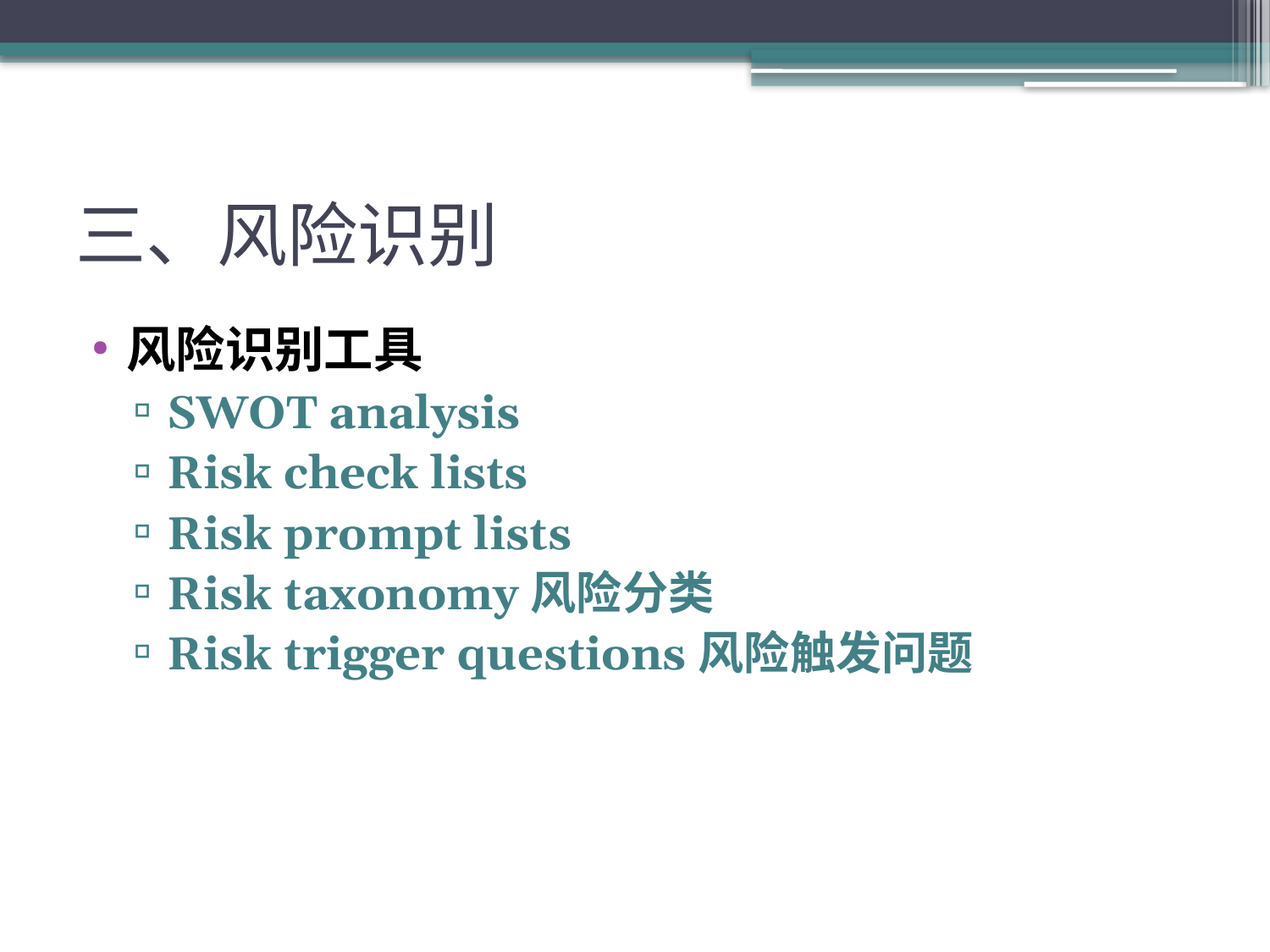

# 三、风险识别
风险识别工具
SWOT analysis
Risk check lists
Risk prompt lists
Risk taxonomy风险分类
Risk trigger questions风险触发问题